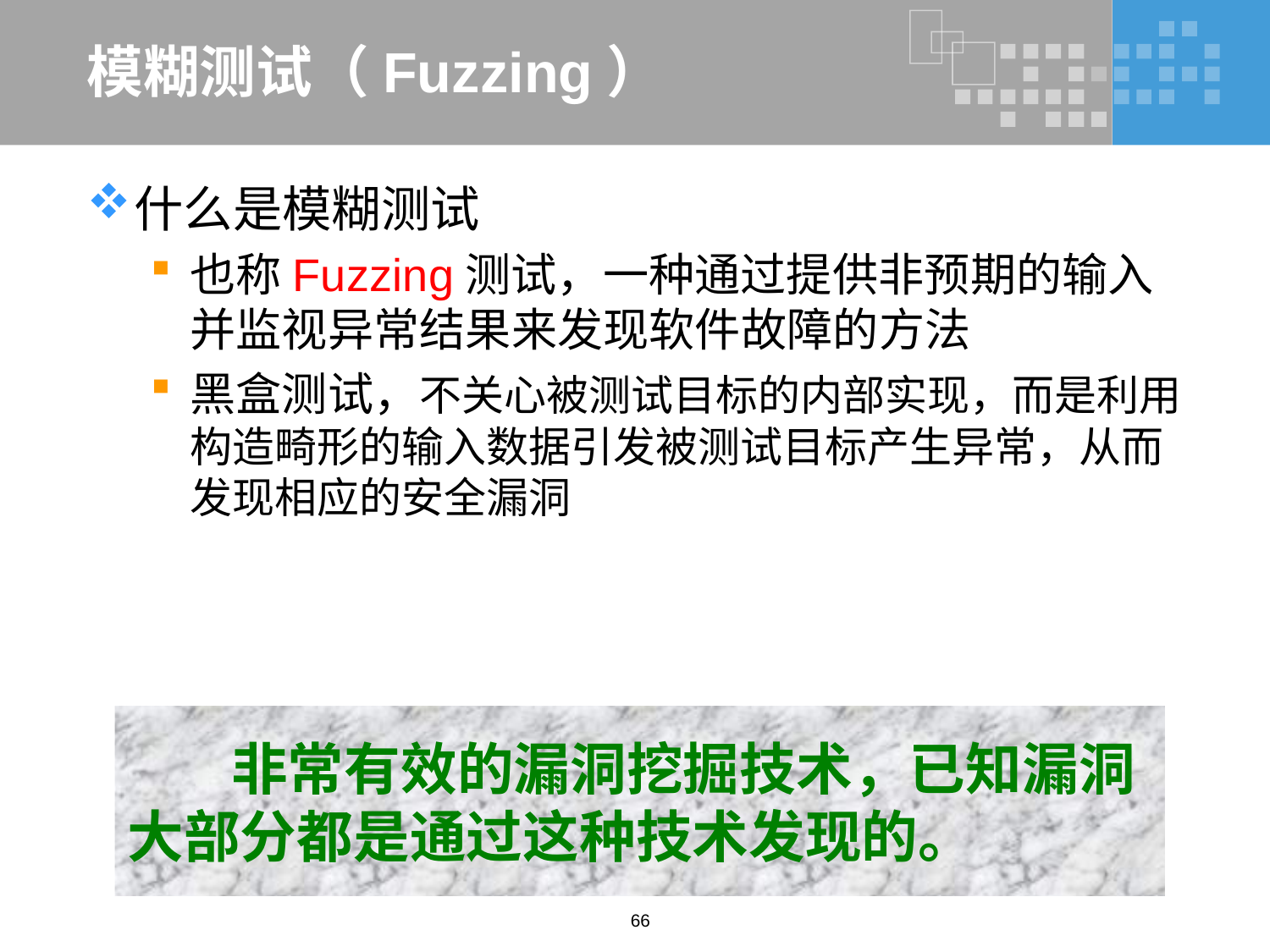

# 模糊测试（Fuzzing）
什么是模糊测试
也称Fuzzing测试，一种通过提供非预期的输入并监视异常结果来发现软件故障的方法
黑盒测试，不关心被测试目标的内部实现，而是利用构造畸形的输入数据引发被测试目标产生异常，从而发现相应的安全漏洞

       非常有效的漏洞挖掘技术，已知漏洞大部分都是通过这种技术发现的。

66